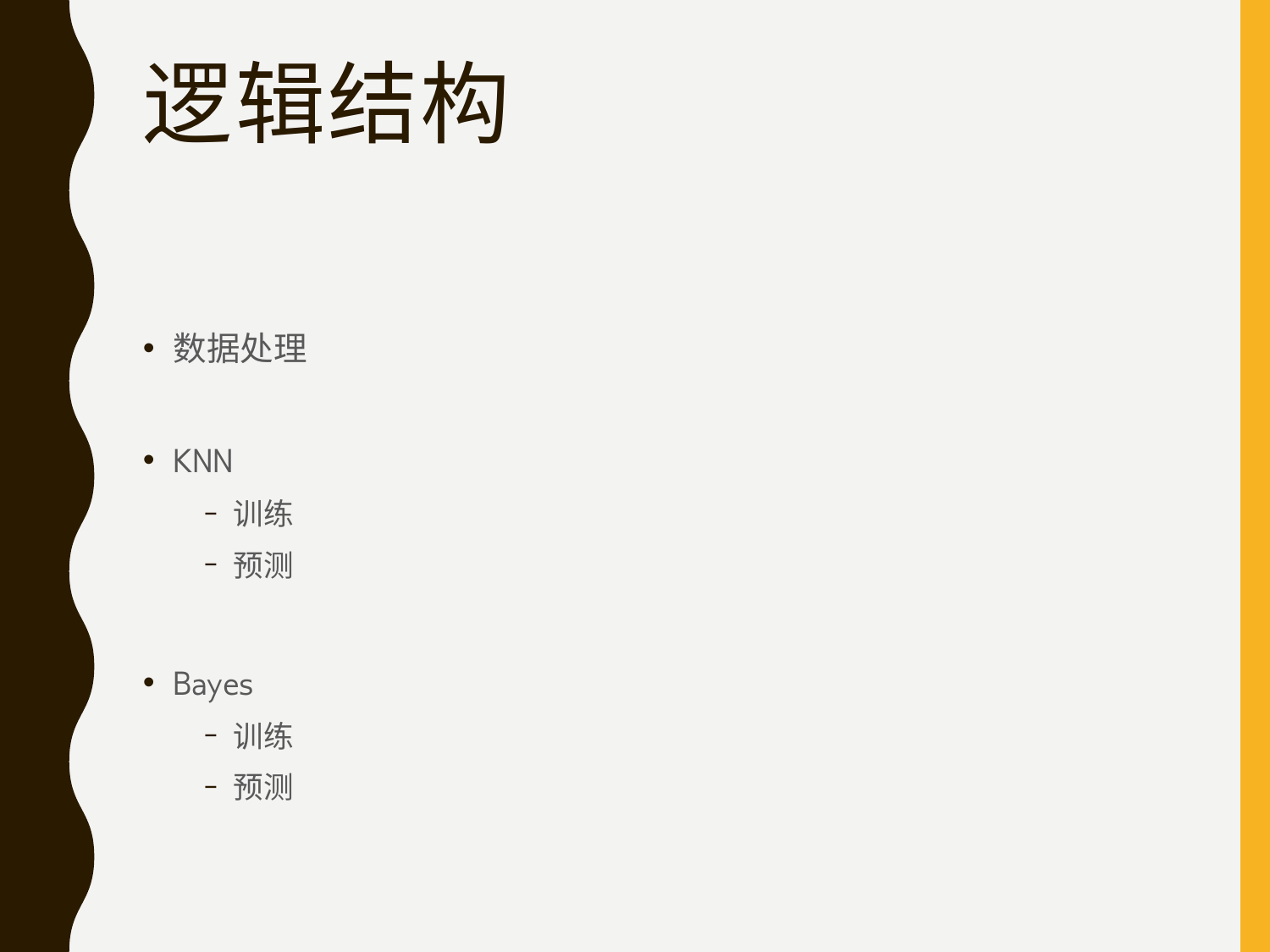

# 逻辑结构
数据处理

KNN
训练
预测

Bayes
训练
预测